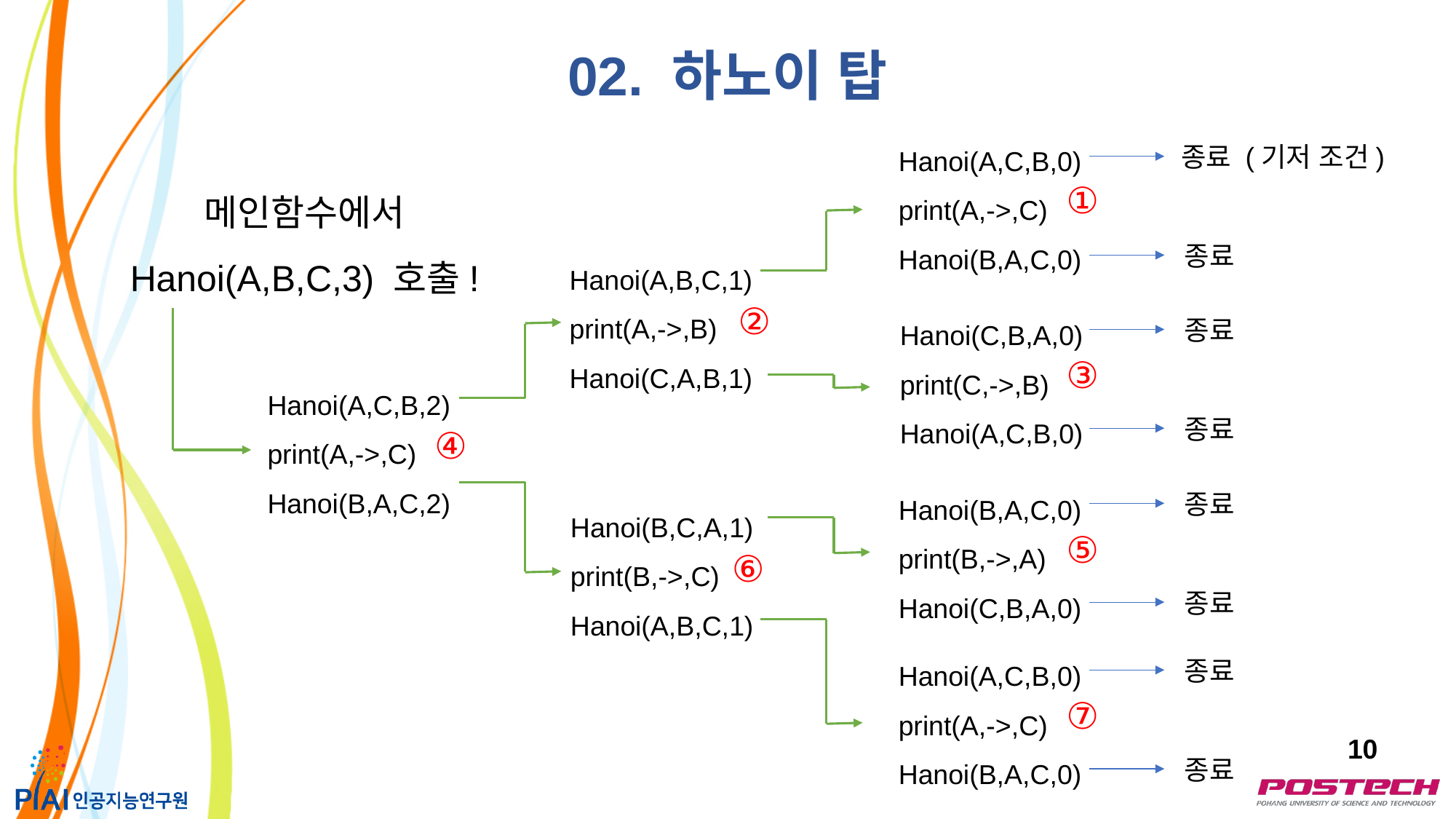

02. 하노이 탑
Hanoi(A,C,B,0)
print(A,->,C)
Hanoi(B,A,C,0)
종료 (기저 조건)
메인함수에서
Hanoi(A,B,C,3) 호출!
①
종료
Hanoi(A,B,C,1)
print(A,->,B)
Hanoi(C,A,B,1)
②
Hanoi(C,B,A,0)
print(C,->,B)
Hanoi(A,C,B,0)
종료
③
Hanoi(A,C,B,2)
print(A,->,C)
Hanoi(B,A,C,2)
종료
④
Hanoi(B,A,C,0)
print(B,->,A)
Hanoi(C,B,A,0)
종료
Hanoi(B,C,A,1)
print(B,->,C)
Hanoi(A,B,C,1)
⑤
⑥
종료
Hanoi(A,C,B,0)
print(A,->,C)
Hanoi(B,A,C,0)
종료
⑦
종료